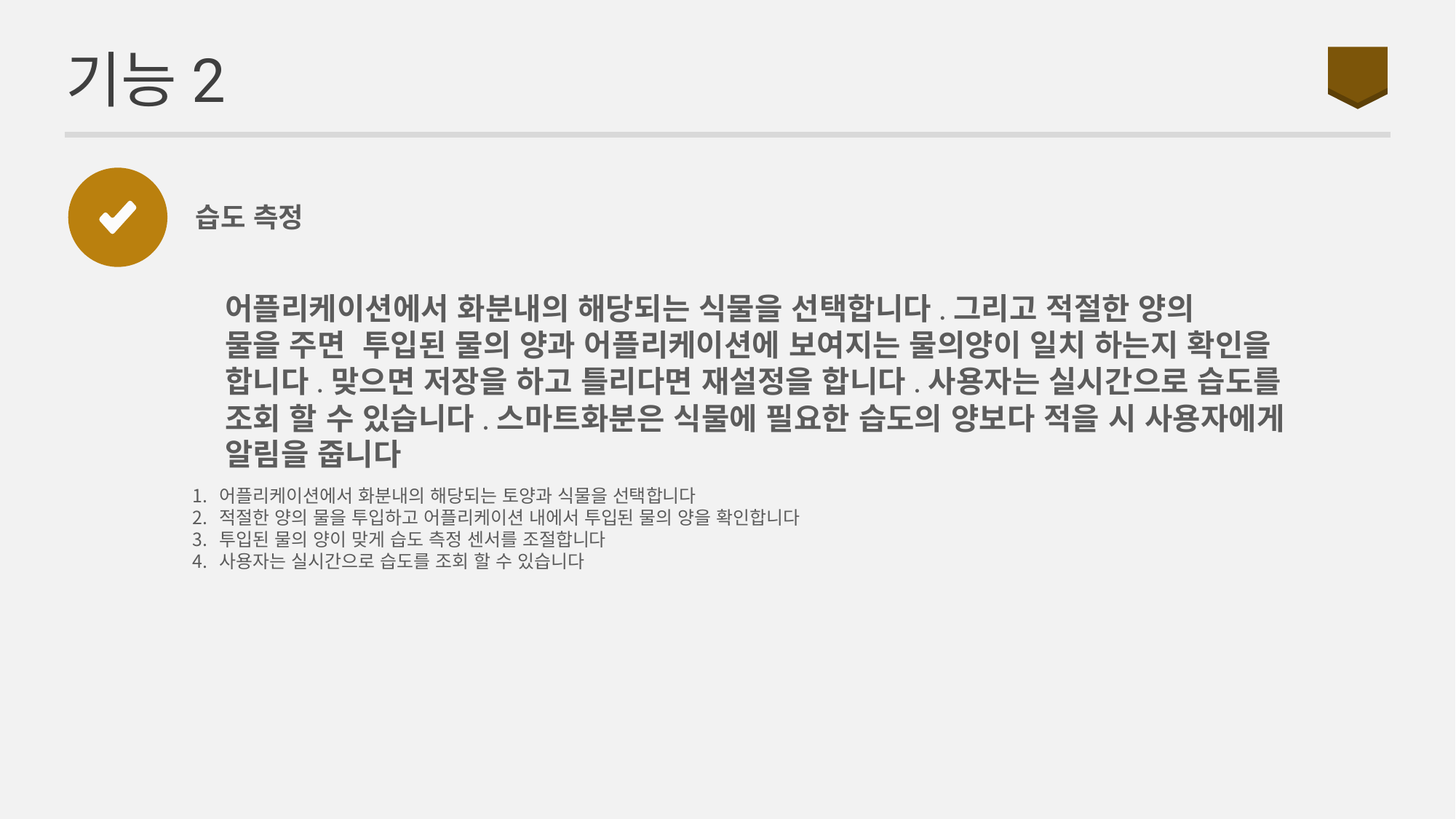

# 기능2

습도 측정
어플리케이션에서 화분내의 해당되는 식물을 선택합니다.그리고 적절한 양의
물을 주면  투입된 물의 양과 어플리케이션에 보여지는 물의양이 일치 하는지 확인을
합니다.맞으면 저장을 하고 틀리다면 재설정을 합니다.사용자는 실시간으로 습도를
조회 할 수 있습니다.스마트화분은 식물에 필요한 습도의 양보다 적을 시 사용자에게
알림을 줍니다
어플리케이션에서 화분내의 해당되는 토양과 식물을 선택합니다
적절한 양의 물을 투입하고 어플리케이션 내에서 투입된 물의 양을 확인합니다
투입된 물의 양이 맞게 습도 측정 센서를 조절합니다
사용자는 실시간으로 습도를 조회 할 수 있습니다